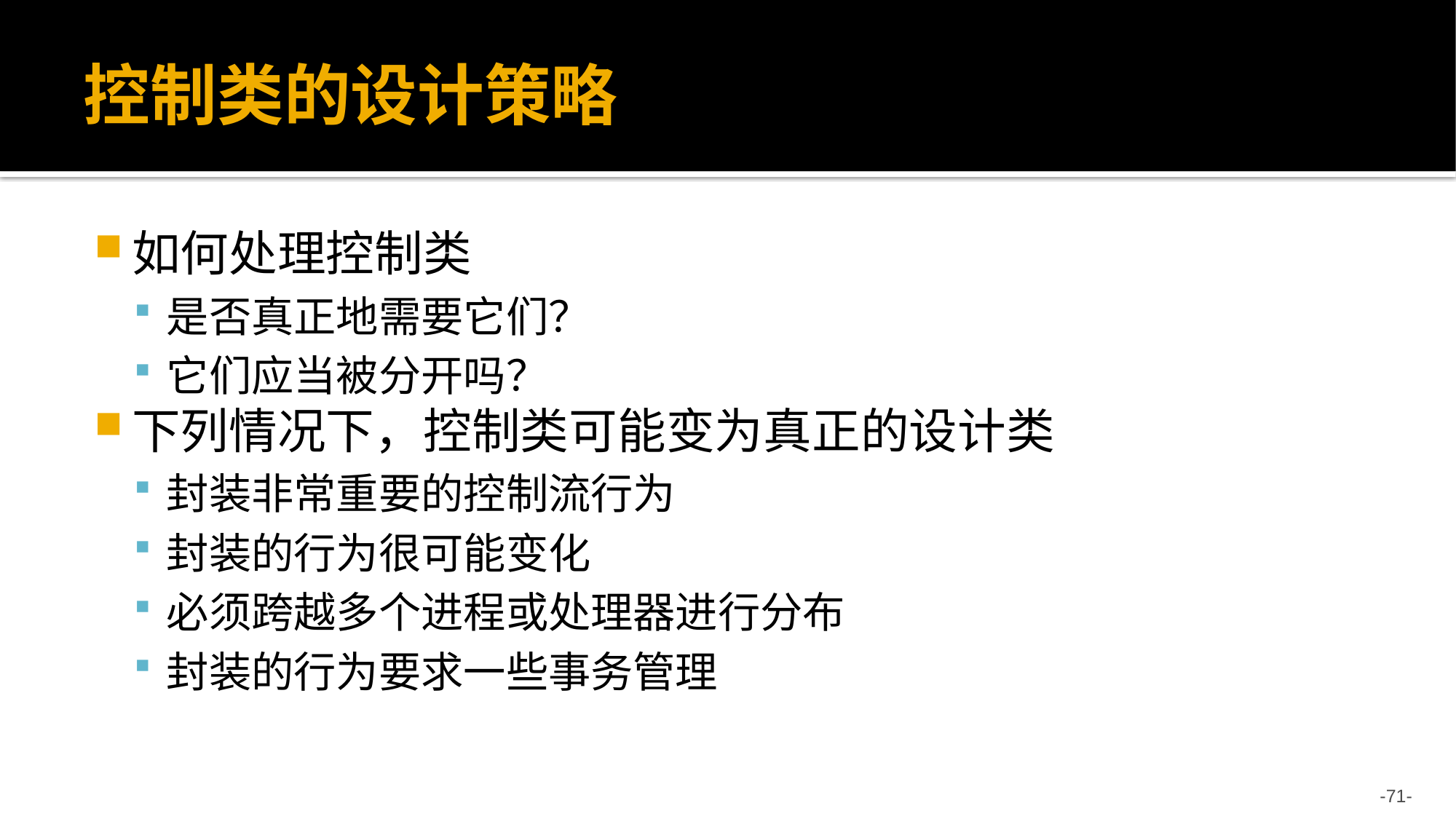

# 控制类的设计策略
如何处理控制类
是否真正地需要它们？
它们应当被分开吗？
下列情况下，控制类可能变为真正的设计类
封装非常重要的控制流行为
封装的行为很可能变化
必须跨越多个进程或处理器进行分布
封装的行为要求一些事务管理
-71-